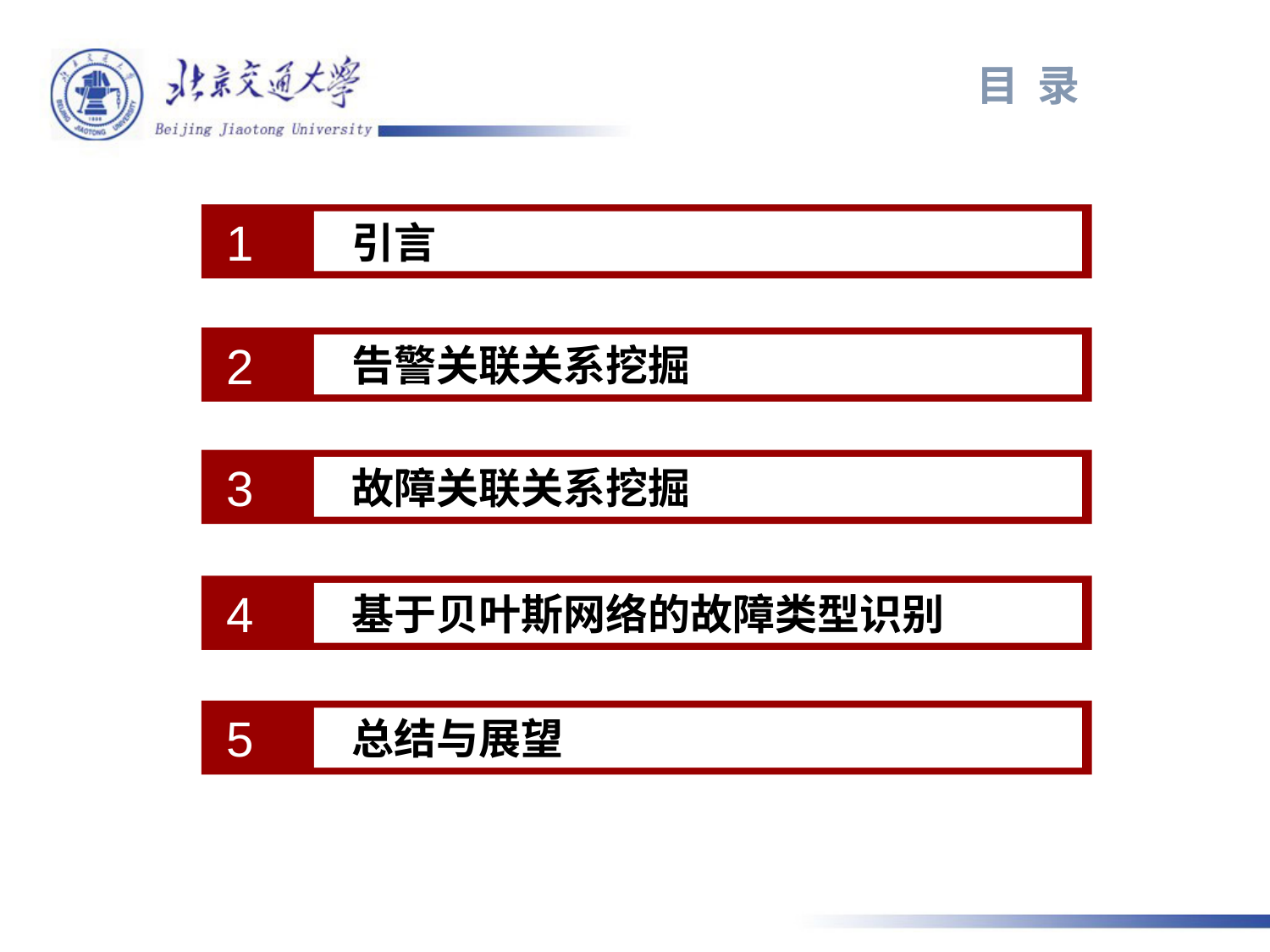

目  录
1
引言
2
告警关联关系挖掘
3
故障关联关系挖掘
4
基于贝叶斯网络的故障类型识别
5
总结与展望